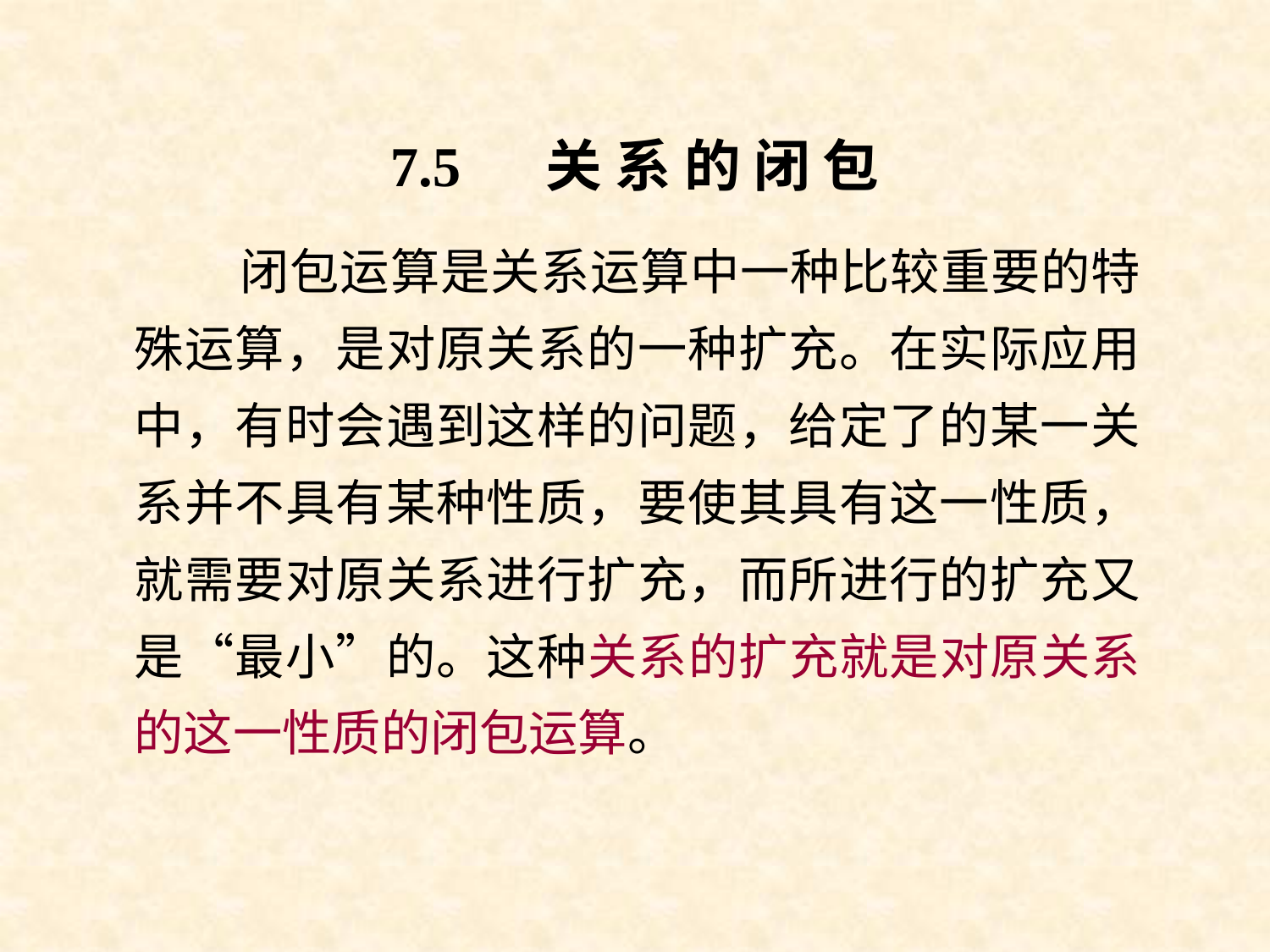

# 7.5     关 系 的 闭 包
            闭包运算是关系运算中一种比较重要的特殊运算，是对原关系的一种扩充。在实际应用中，有时会遇到这样的问题，给定了的某一关系并不具有某种性质，要使其具有这一性质， 就需要对原关系进行扩充，而所进行的扩充又是“最小”的。这种关系的扩充就是对原关系的这一性质的闭包运算。